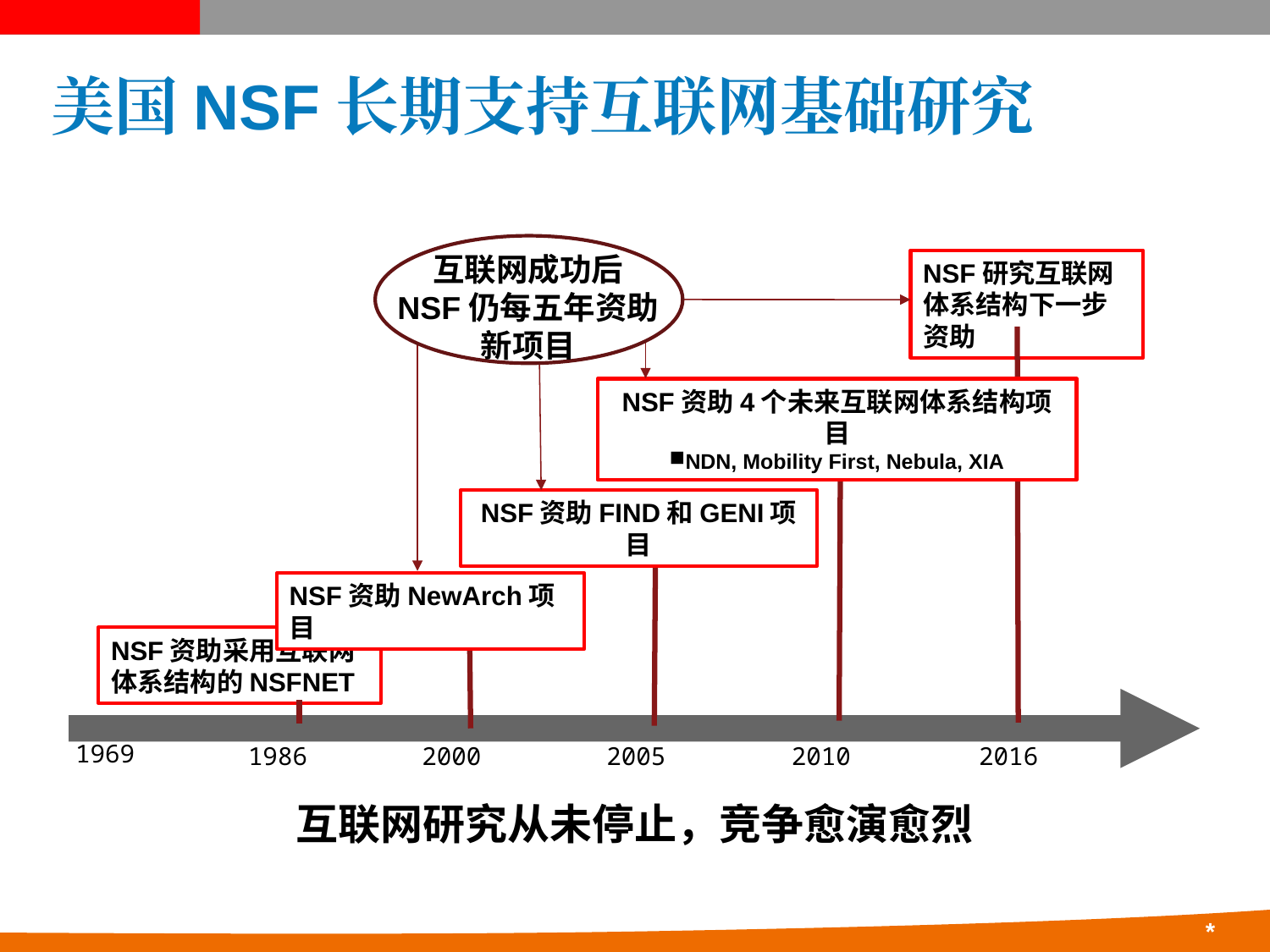

# 美国NSF长期支持互联网基础研究

互联网成功后
NSF仍每五年资助
新项目
NSF研究互联网体系结构下一步资助
NSF资助4个未来互联网体系结构项目
NDN, Mobility First, Nebula, XIA
NSF资助FIND和GENI项目
NSF资助NewArch项目
NSF资助采用互联网体系结构的NSFNET

1969
1986
2000
2005
2010
2016
互联网研究从未停止，竞争愈演愈烈